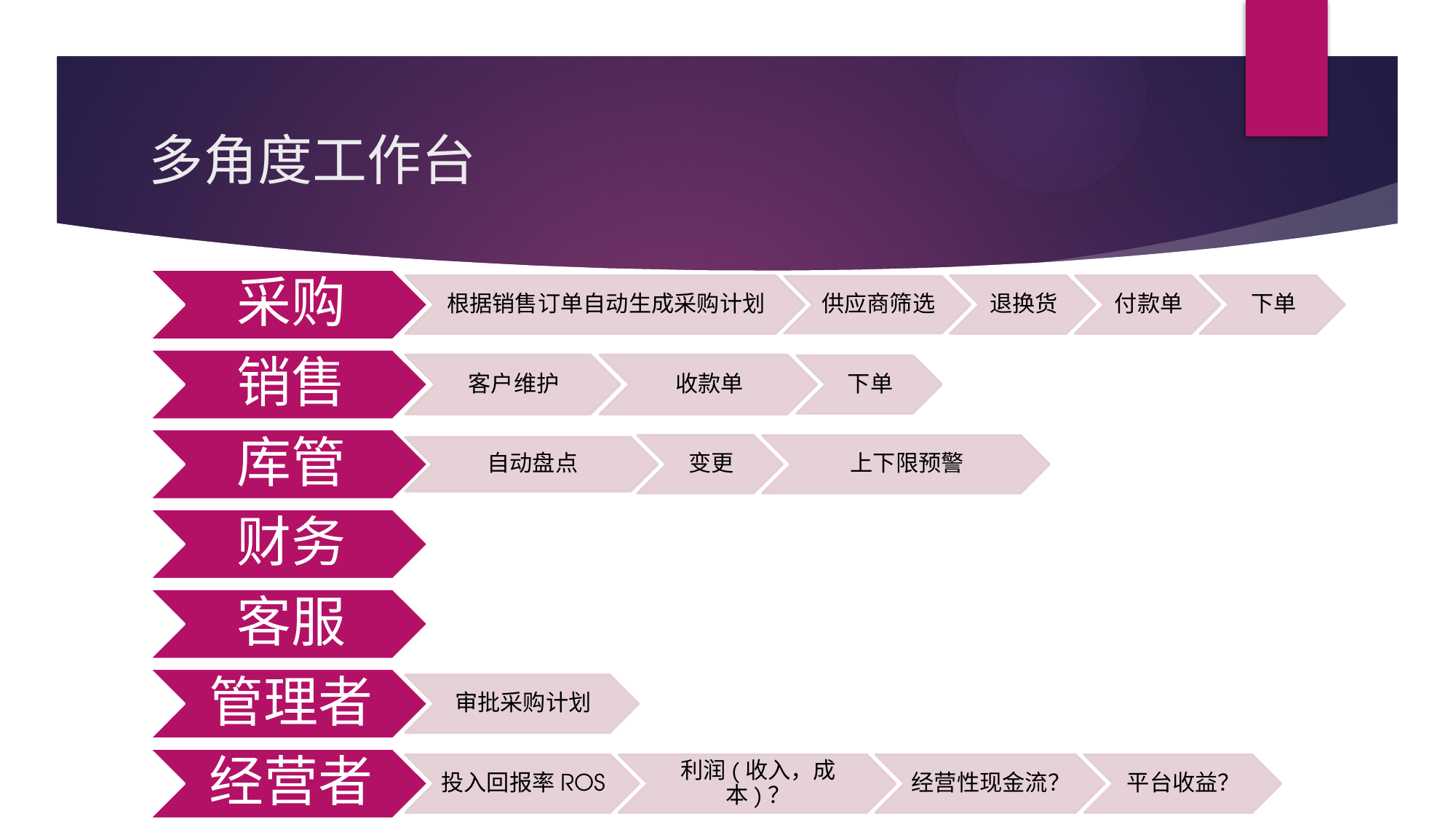

# 多角度工作台
采购
根据销售订单自动生成采购计划
供应商筛选
退换货
付款单
下单
销售
客户维护
收款单
下单
库管
自动盘点
变更
上下限预警
财务
客服
管理者
审批采购计划
经营者
投入回报率ROS
利润(收入，成本)？
经营性现金流？
平台收益？